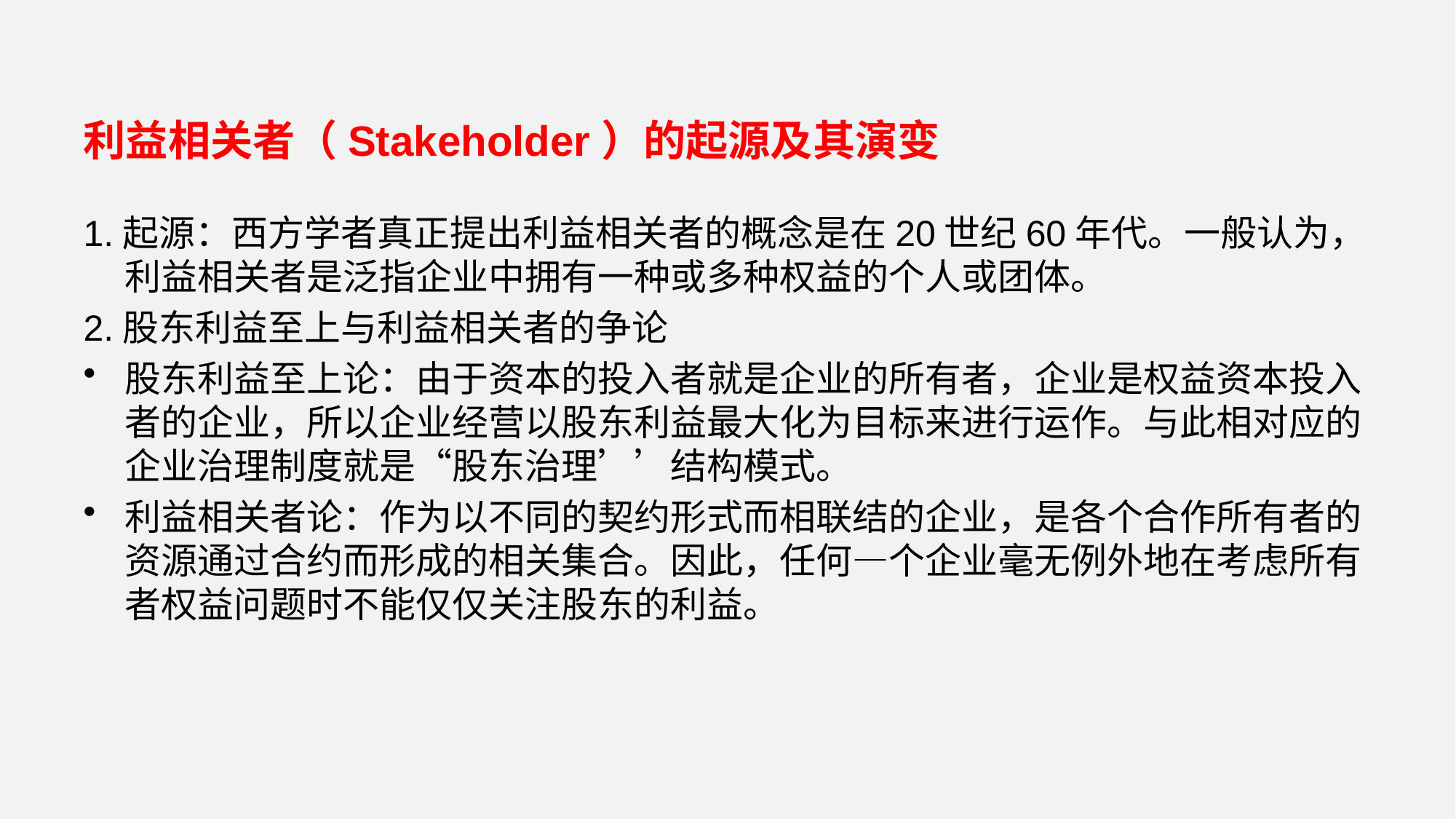

利益相关者（Stakeholder）的起源及其演变

1.起源：西方学者真正提出利益相关者的概念是在20世纪60年代。一般认为，利益相关者是泛指企业中拥有一种或多种权益的个人或团体。
2.股东利益至上与利益相关者的争论
股东利益至上论：由于资本的投入者就是企业的所有者，企业是权益资本投入者的企业，所以企业经营以股东利益最大化为目标来进行运作。与此相对应的企业治理制度就是“股东治理’’结构模式。
利益相关者论：作为以不同的契约形式而相联结的企业，是各个合作所有者的资源通过合约而形成的相关集合。因此，任何—个企业毫无例外地在考虑所有者权益问题时不能仅仅关注股东的利益。